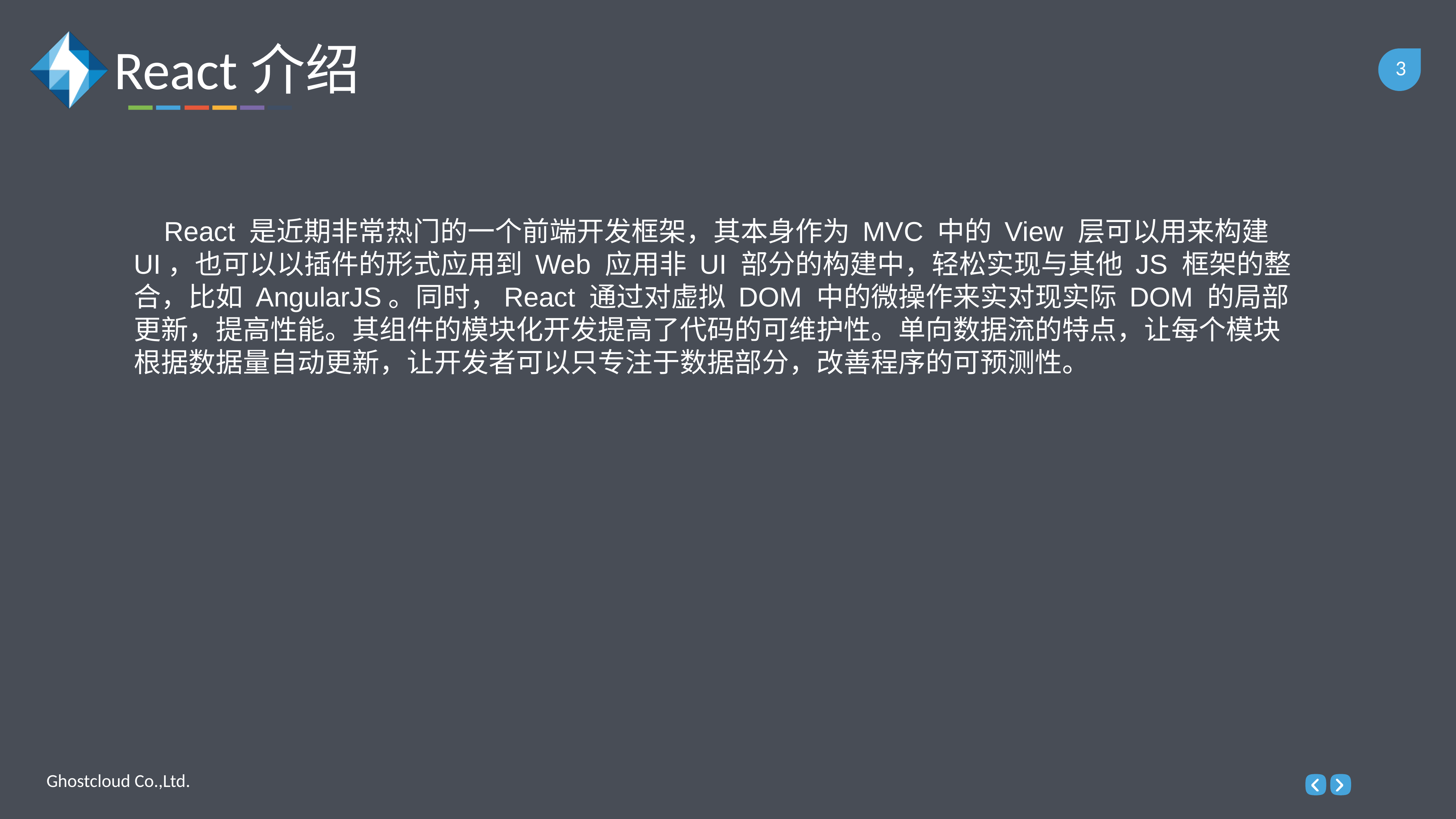

React介绍

    React 是近期非常热门的一个前端开发框架，其本身作为 MVC 中的 View 层可以用来构建 UI，也可以以插件的形式应用到 Web 应用非 UI 部分的构建中，轻松实现与其他 JS 框架的整合，比如 AngularJS。同时，React 通过对虚拟 DOM 中的微操作来实对现实际 DOM 的局部更新，提高性能。其组件的模块化开发提高了代码的可维护性。单向数据流的特点，让每个模块根据数据量自动更新，让开发者可以只专注于数据部分，改善程序的可预测性。